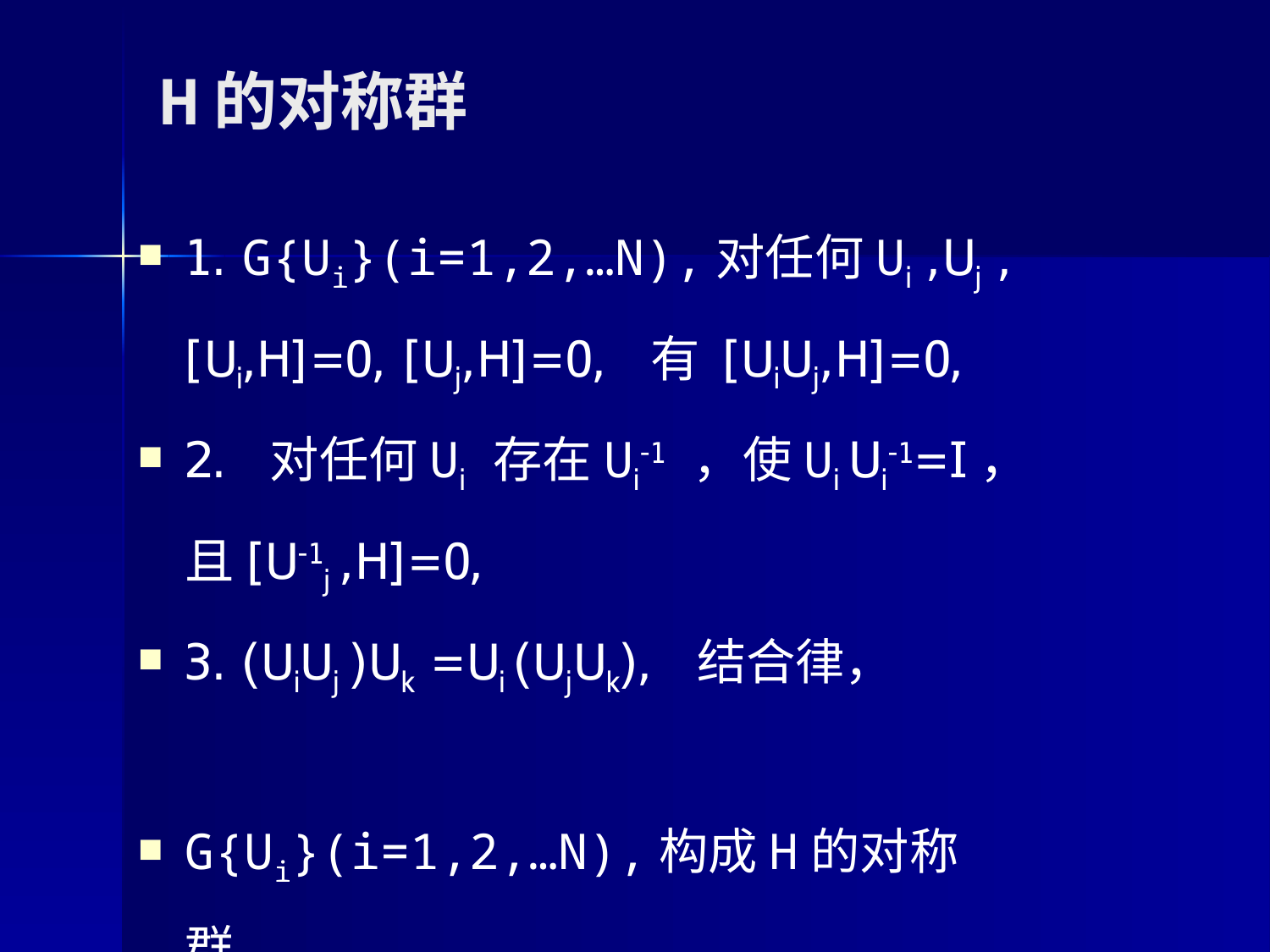

# H的对称群
1. G{Ui}(i=1,2,…N),对任何Ui ,Uj , [Ui,H]=0, [Uj,H]=0,  有 [UiUj,H]=0,
2.  对任何Ui 存在Ui-1 ，使Ui Ui-1=I，且[U-1j ,H]=0,
3. (UiUj )Uk =Ui (UjUk),  结合律，

G{Ui}(i=1,2,…N),构成H的对称群。

23